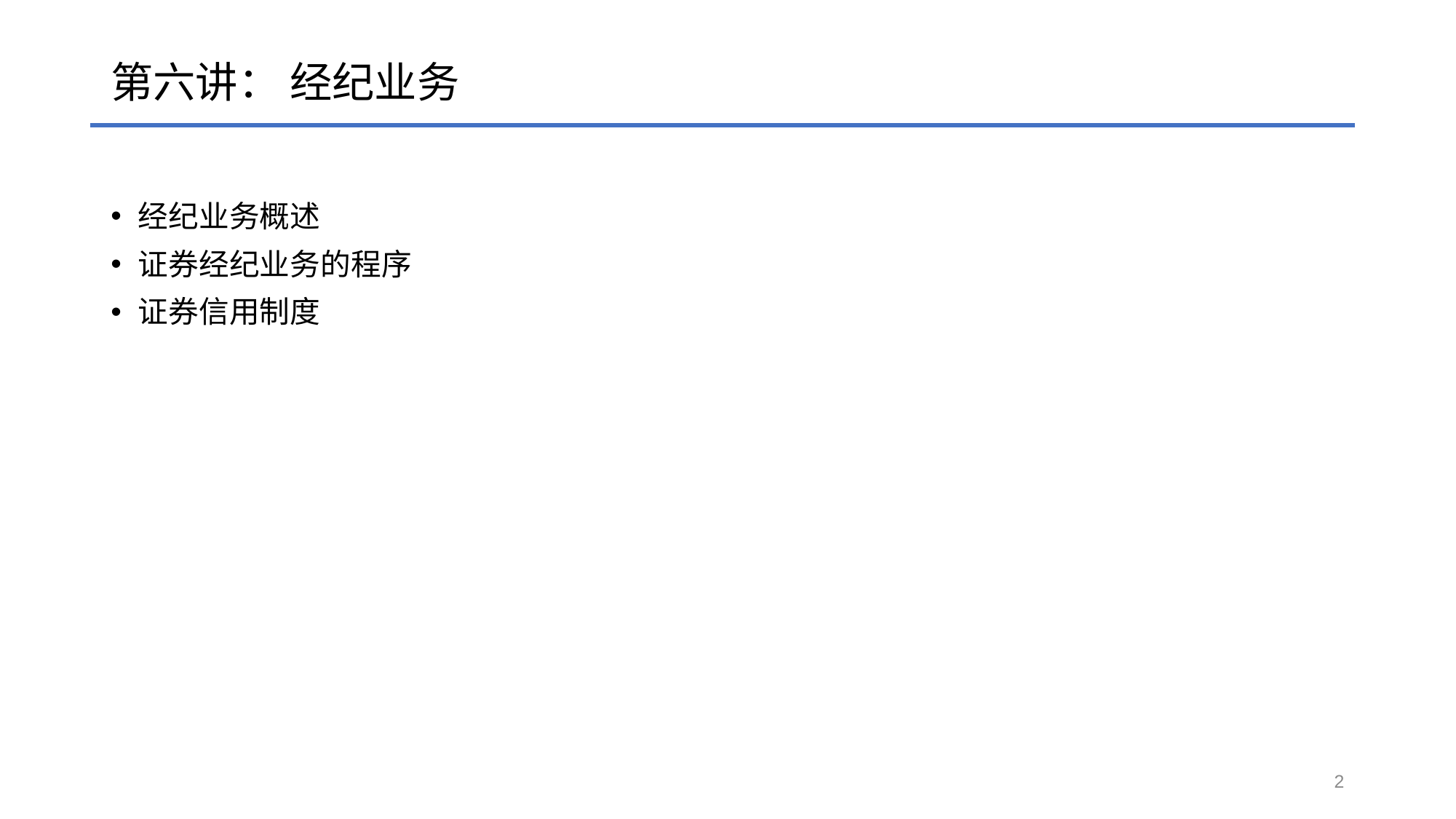

# 第六讲： 经纪业务

经纪业务概述
证券经纪业务的程序
证券信用制度
2